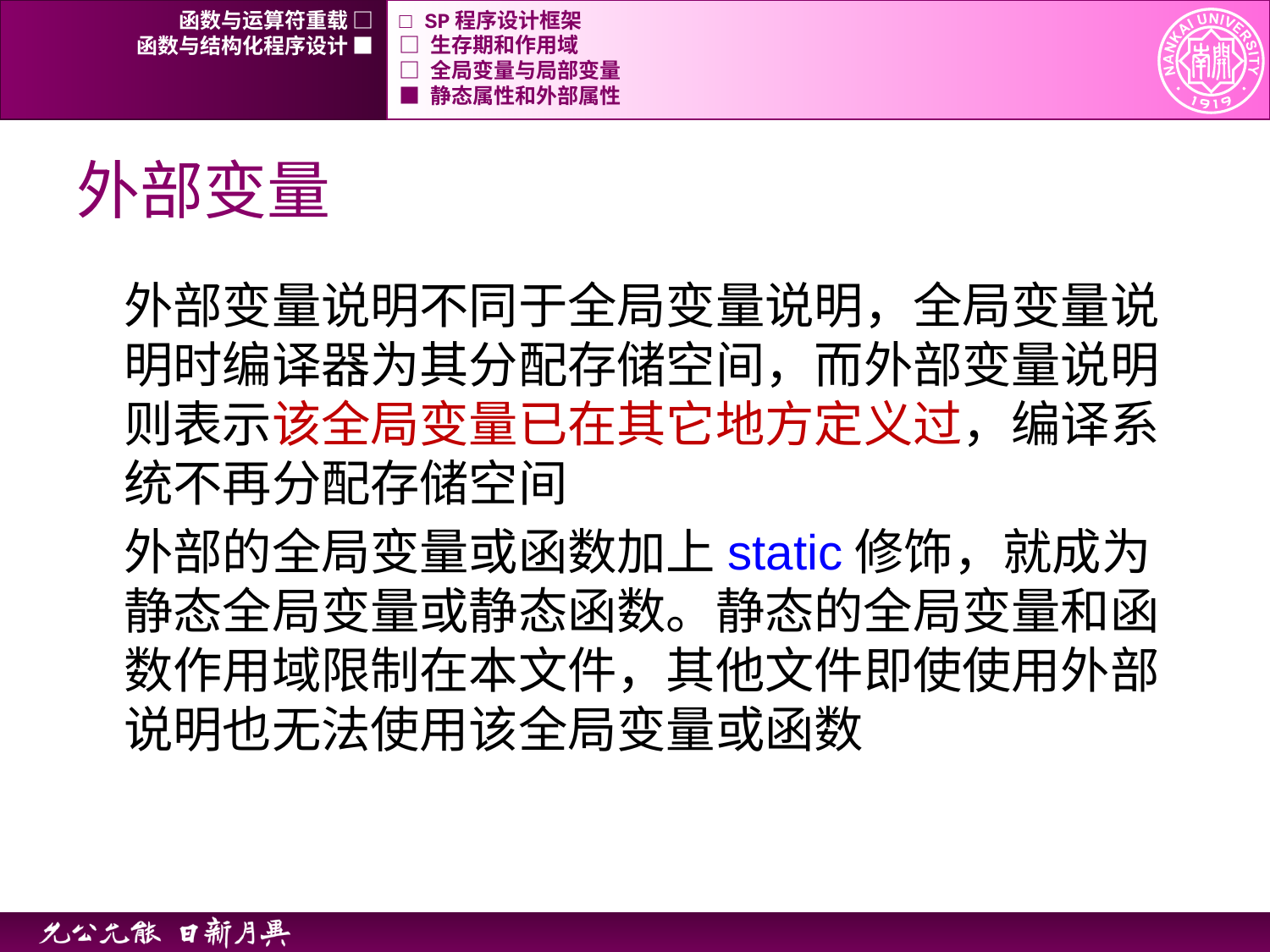

函数与运算符重载 □
□ SP程序设计框架
函数与结构化程序设计 ■
□ 生存期和作用域

□ 全局变量与局部变量

■ 静态属性和外部属性
# 外部变量
外部变量说明不同于全局变量说明，全局变量说明时编译器为其分配存储空间，而外部变量说明则表示该全局变量已在其它地方定义过，编译系统不再分配存储空间
外部的全局变量或函数加上static修饰，就成为静态全局变量或静态函数。静态的全局变量和函数作用域限制在本文件，其他文件即使使用外部说明也无法使用该全局变量或函数